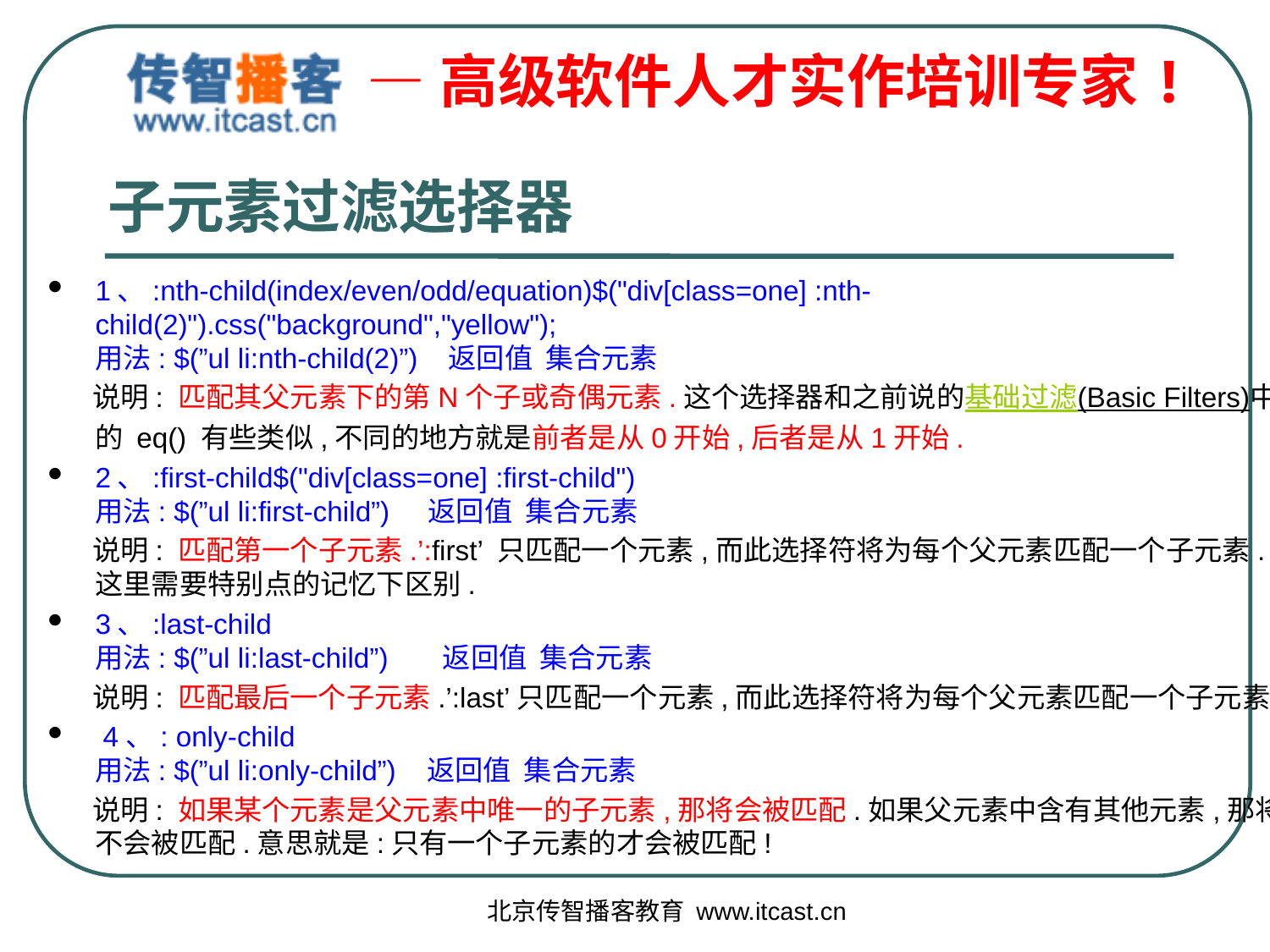

子元素过滤选择器
1、:nth-child(index/even/odd/equation)$("div[class=one] :nth-child(2)").css("background","yellow");
用法: $(”ul li:nth-child(2)”)   返回值  集合元素
      说明: 匹配其父元素下的第N个子或奇偶元素.这个选择器和之前说的基础过滤(Basic Filters)中的 eq() 有些类似,不同的地方就是前者是从0开始,后者是从1开始.
2、:first-child$("div[class=one] :first-child")
用法: $(”ul li:first-child”)    返回值  集合元素
      说明: 匹配第一个子元素.’:first’ 只匹配一个元素,而此选择符将为每个父元素匹配一个子元素.这里需要特别点的记忆下区别.
3、:last-child
用法: $(”ul li:last-child”)      返回值  集合元素
      说明: 匹配最后一个子元素.’:last’只匹配一个元素,而此选择符将为每个父元素匹配一个子元素.
 4、: only-child
用法: $(”ul li:only-child”)   返回值  集合元素
      说明: 如果某个元素是父元素中唯一的子元素,那将会被匹配.如果父元素中含有其他元素,那将不会被匹配.意思就是:只有一个子元素的才会被匹配!
北京传智播客教育 www.itcast.cn